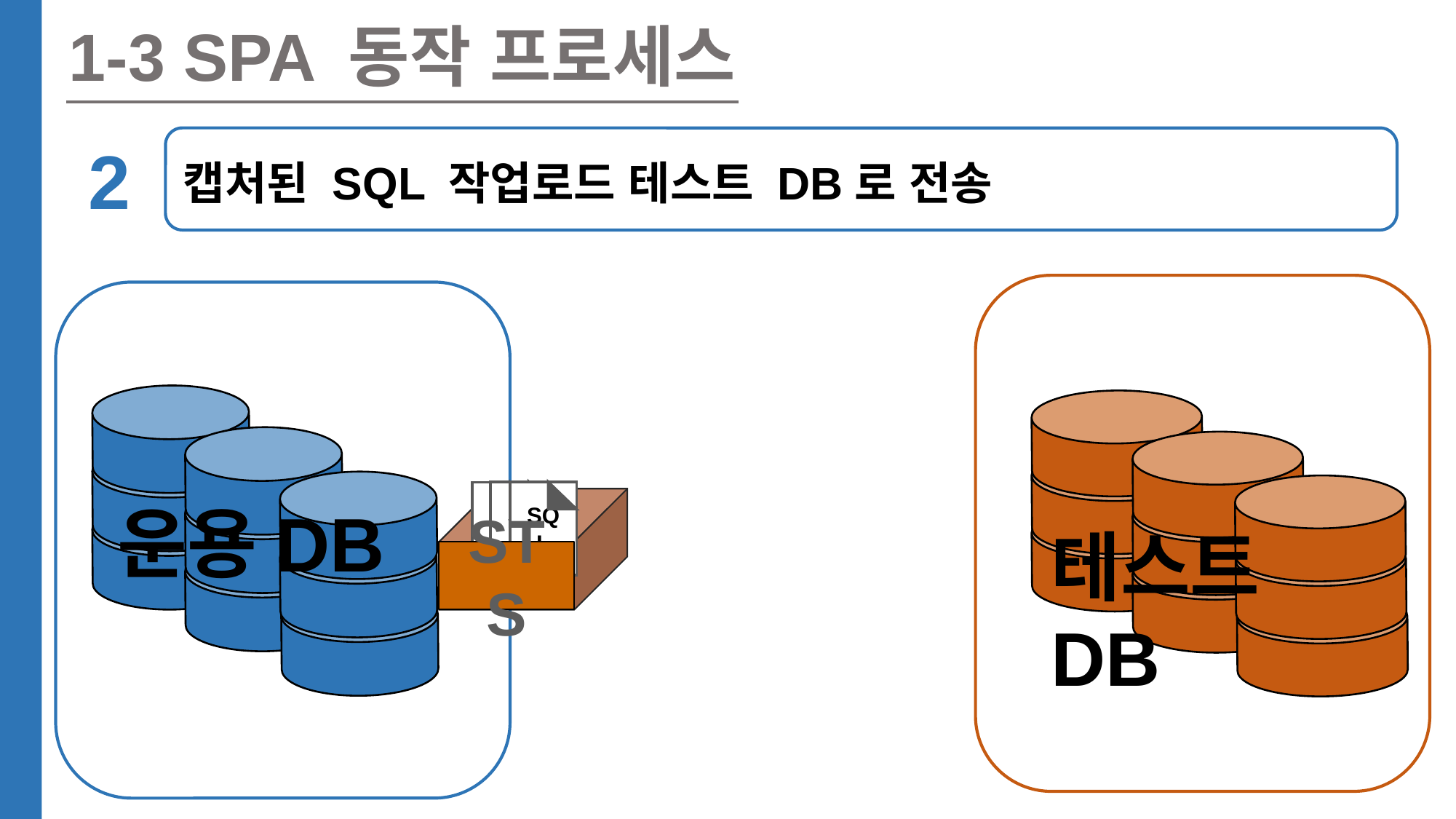

1-3 SPA 동작 프로세스
2
캡처된 SQL 작업로드 테스트 DB로 전송

테스트DB

운용DB

SQL

SQL

SQL

STS